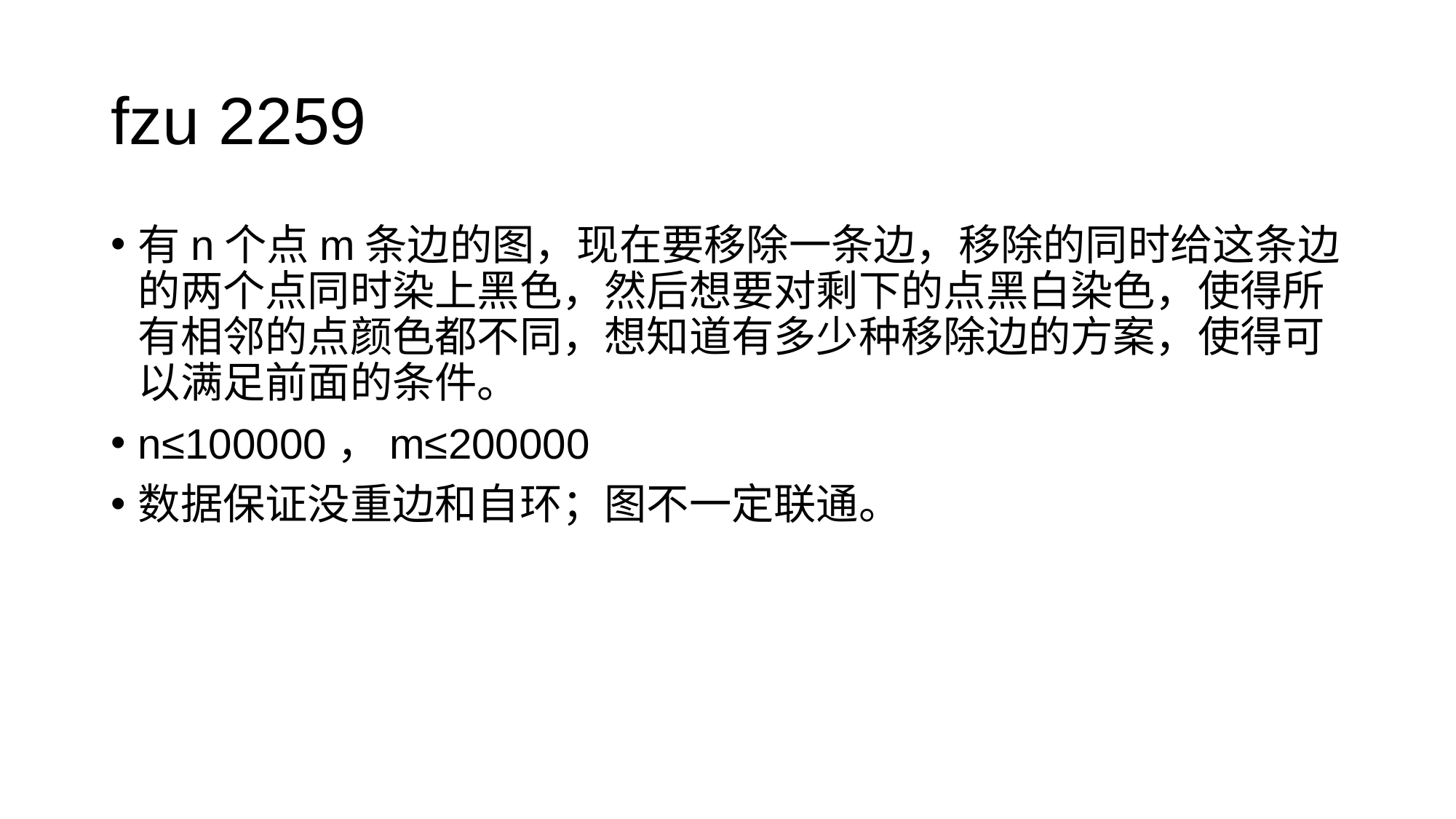

# fzu 2259
有n个点m条边的图，现在要移除一条边，移除的同时给这条边的两个点同时染上黑色，然后想要对剩下的点黑白染色，使得所有相邻的点颜色都不同，想知道有多少种移除边的方案，使得可以满足前面的条件。
n≤100000，m≤200000
数据保证没重边和自环；图不一定联通。